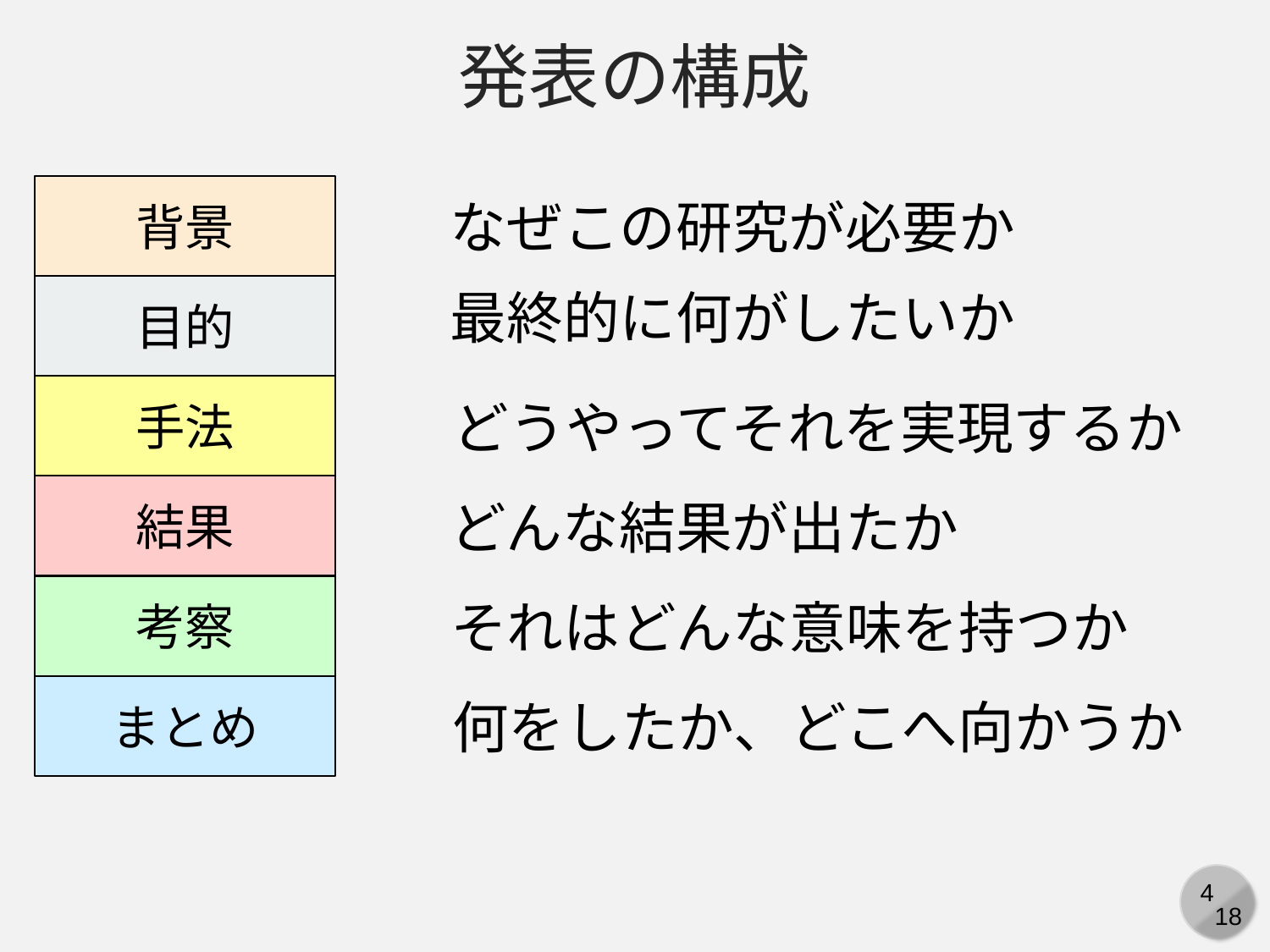

発表の構成
背景
なぜこの研究が必要か
目的
最終的に何がしたいか
手法
どうやってそれを実現するか
結果
どんな結果が出たか
考察
それはどんな意味を持つか
まとめ
何をしたか、どこへ向かうか